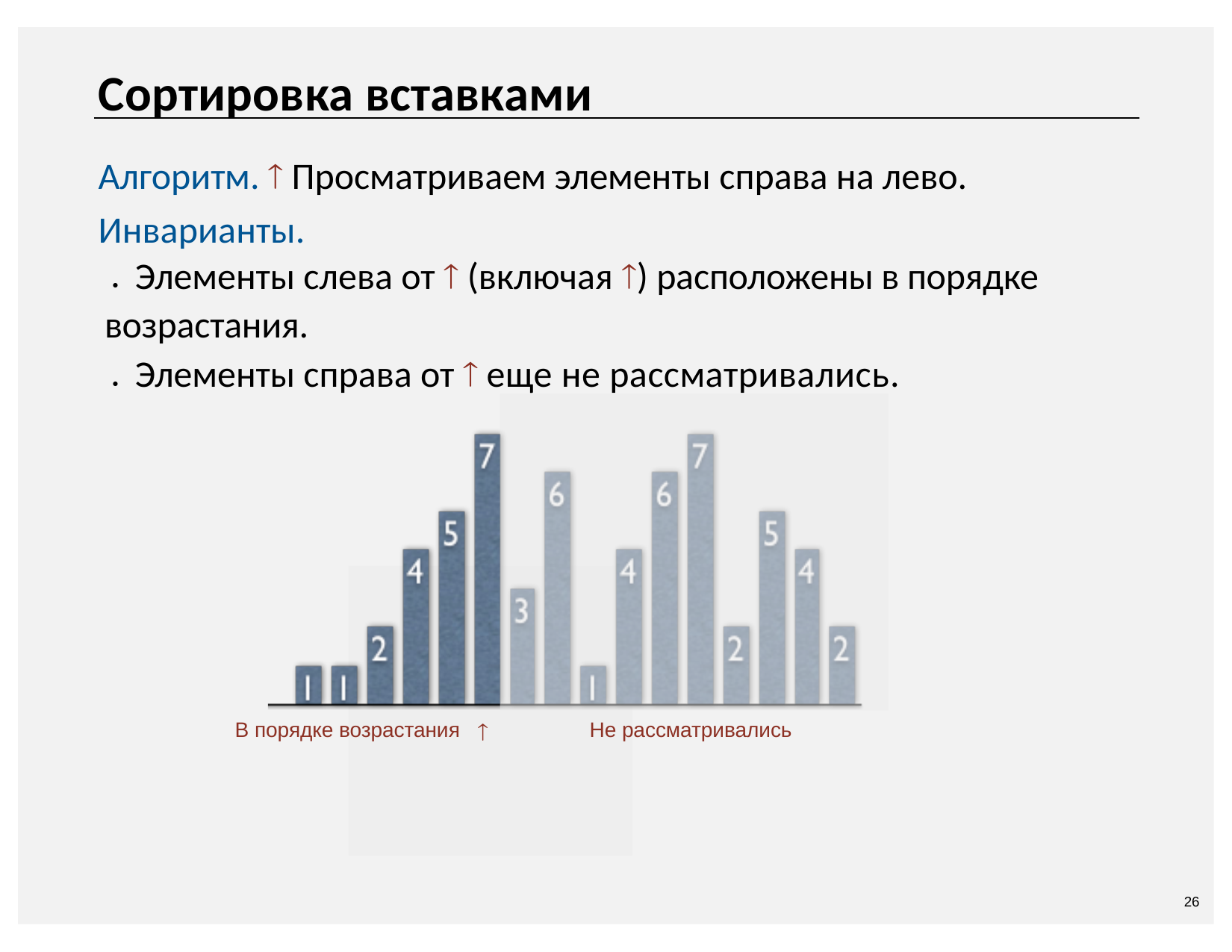

# Сортировка вставками
Алгоритм. ↑ Просматриваем элементы справа на лево.
Инварианты.
・Элементы слева от ↑ (включая ↑) расположены в порядке возрастания.
・Элементы справа от ↑ еще не рассматривались.

↑
В порядке возрастания
Не рассматривались
26